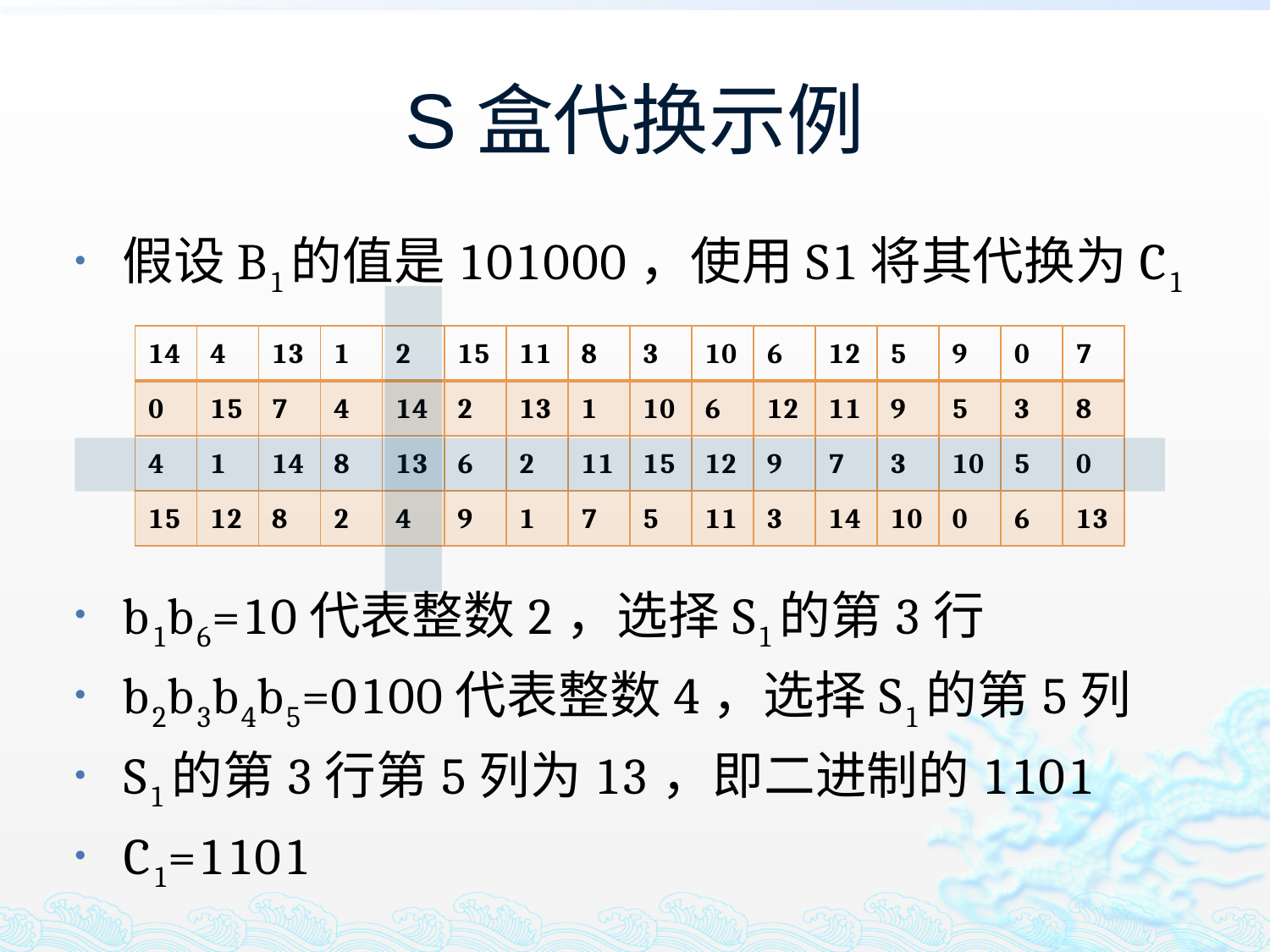

# S盒代换示例
假设B1的值是101000，使用S1将其代换为C1

b1b6=10代表整数2，选择S1的第3行
b2b3b4b5=0100代表整数4，选择S1的第5列
S1的第3行第5列为13，即二进制的1101
C1=1101

| 14 | 4 | 13 | 1 | 2 | 15 | 11 | 8 | 3 | 10 | 6 | 12 | 5 | 9 | 0 | 7 |
| --- | --- | --- | --- | --- | --- | --- | --- | --- | --- | --- | --- | --- | --- | --- | --- |
| 0 | 15 | 7 | 4 | 14 | 2 | 13 | 1 | 10 | 6 | 12 | 11 | 9 | 5 | 3 | 8 |
| 4 | 1 | 14 | 8 | 13 | 6 | 2 | 11 | 15 | 12 | 9 | 7 | 3 | 10 | 5 | 0 |
| 15 | 12 | 8 | 2 | 4 | 9 | 1 | 7 | 5 | 11 | 3 | 14 | 10 | 0 | 6 | 13 |